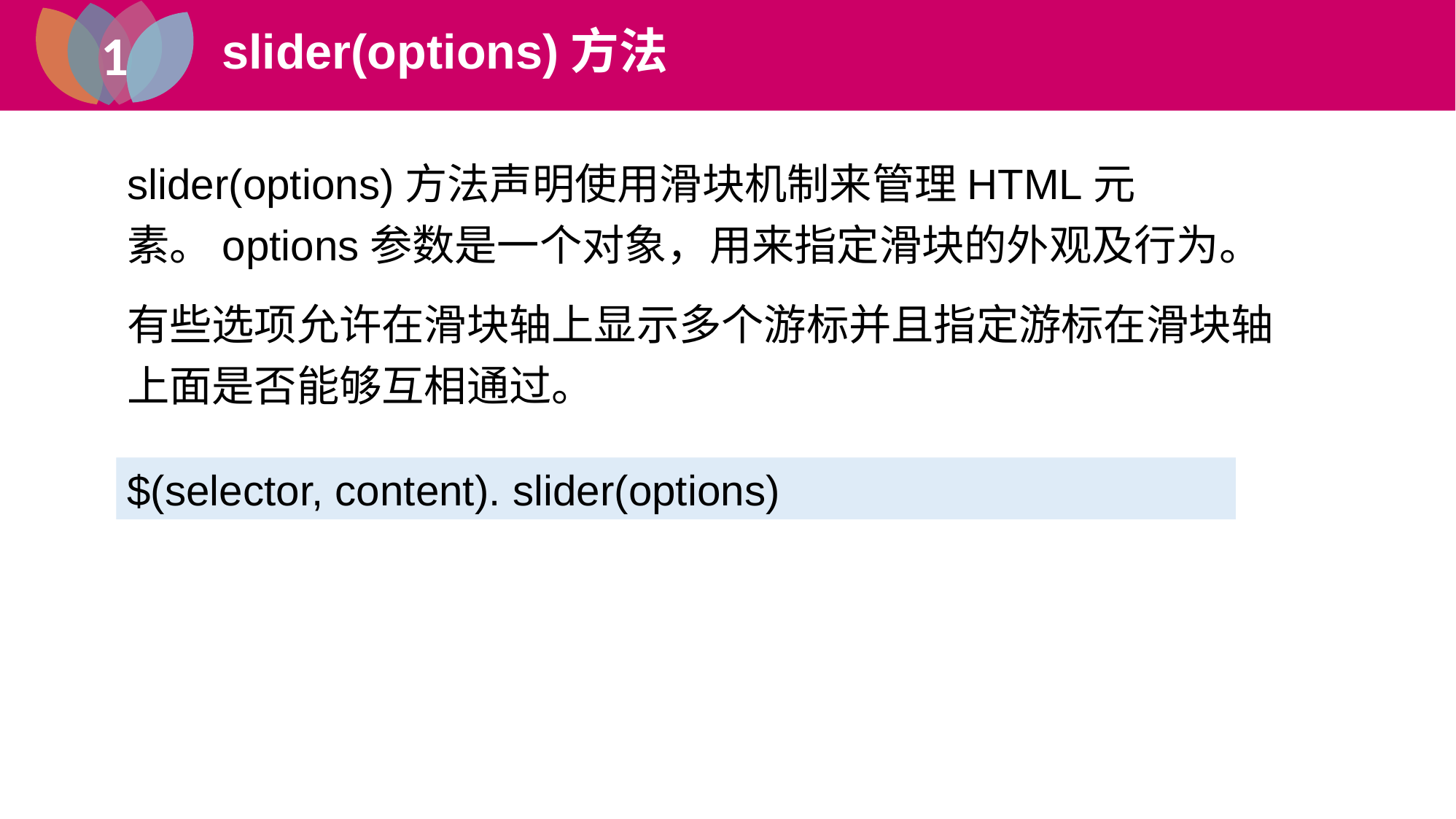

1
slider(options)方法
1
jQuery UI
slider(options)方法声明使用滑块机制来管理HTML元素。options参数是一个对象，用来指定滑块的外观及行为。
有些选项允许在滑块轴上显示多个游标并且指定游标在滑块轴上面是否能够互相通过。
$(selector, content). slider(options)